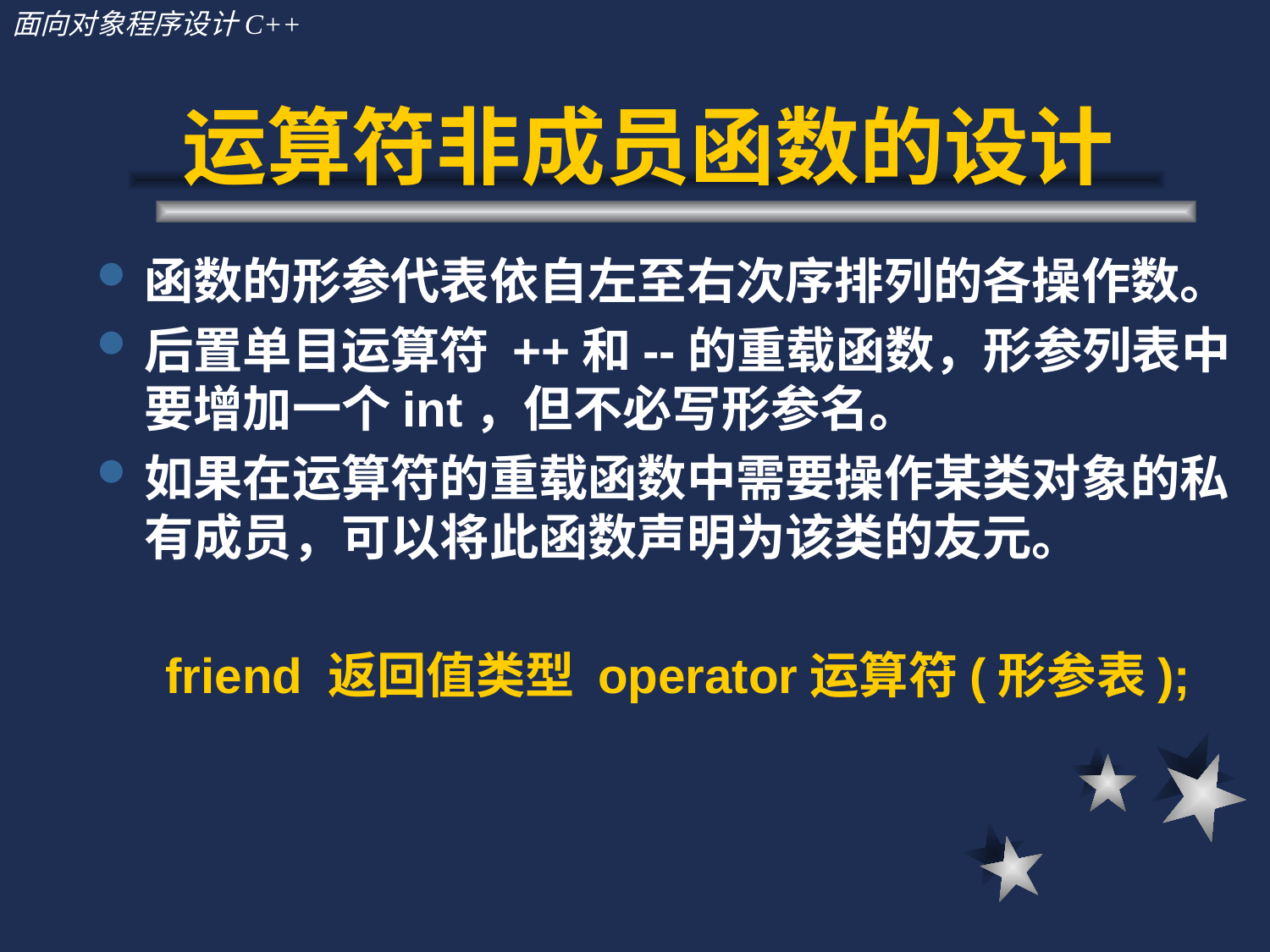

# 运算符非成员函数的设计
函数的形参代表依自左至右次序排列的各操作数。
后置单目运算符 ++和--的重载函数，形参列表中要增加一个int，但不必写形参名。
如果在运算符的重载函数中需要操作某类对象的私有成员，可以将此函数声明为该类的友元。

     friend 返回值类型 operator运算符(形参表);
38